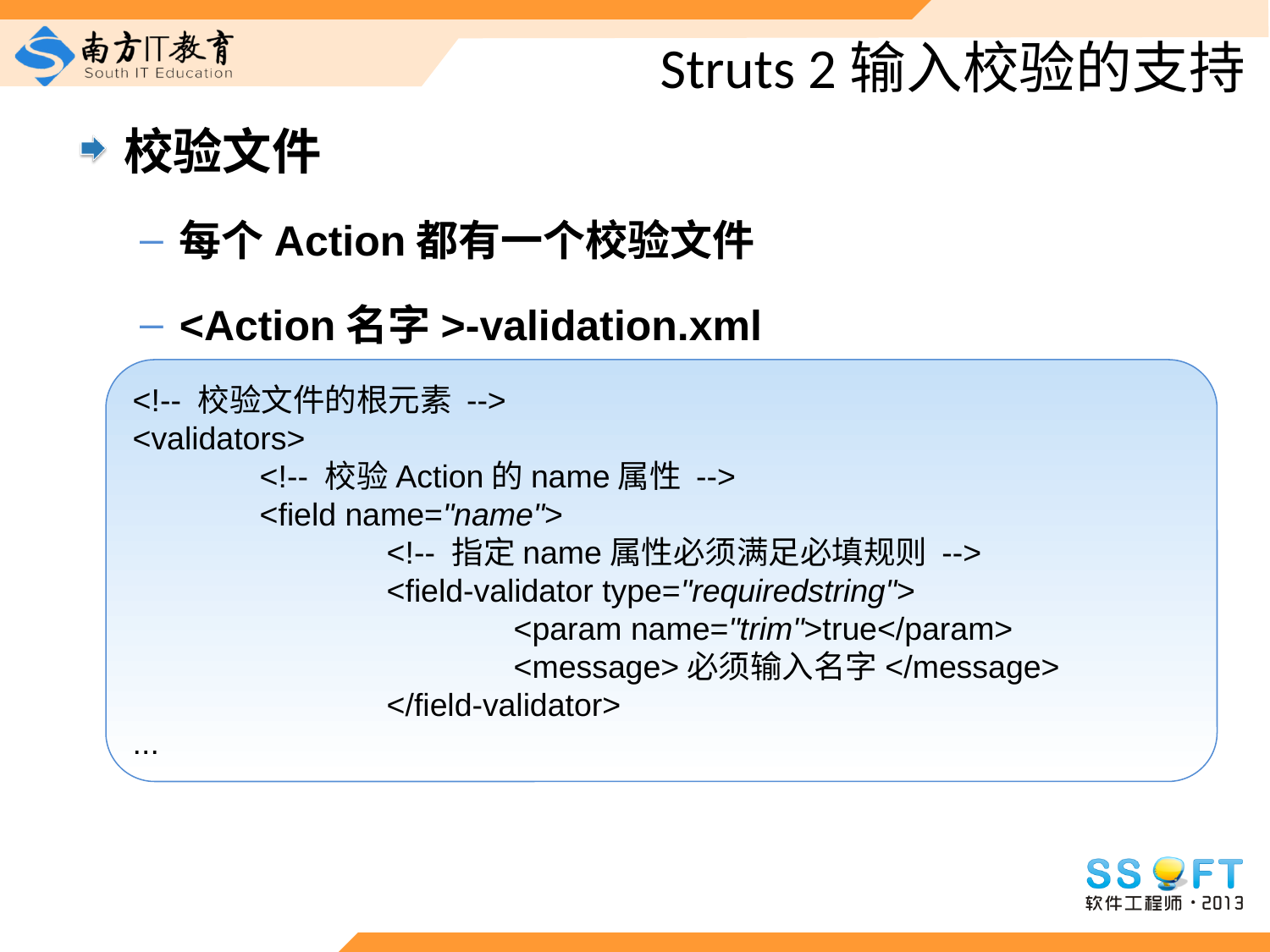

# Struts 2输入校验的支持
校验文件
每个Action都有一个校验文件
<Action名字>-validation.xml

<!-- 校验文件的根元素 -->
<validators>
	<!-- 校验Action的name属性 -->
	<field name="name">
		<!-- 指定name属性必须满足必填规则 -->
		<field-validator type="requiredstring">
			<param name="trim">true</param>
			<message>必须输入名字</message>
		</field-validator>
...